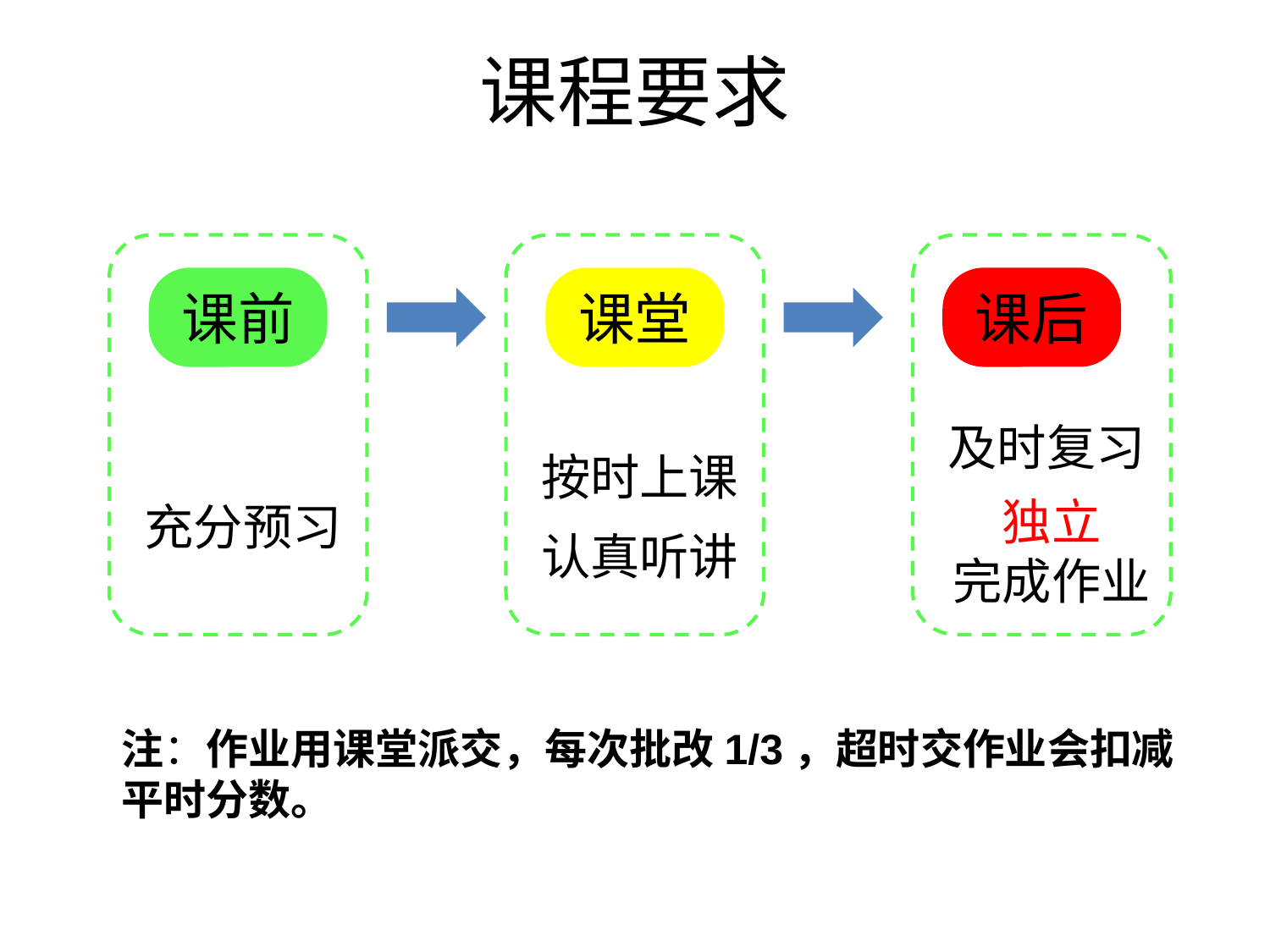

# 课程要求

课前
课堂
课后

及时复习
按时上课
充分预习
独立
完成作业
认真听讲
注：作业用课堂派交，每次批改1/3，超时交作业会扣减平时分数。